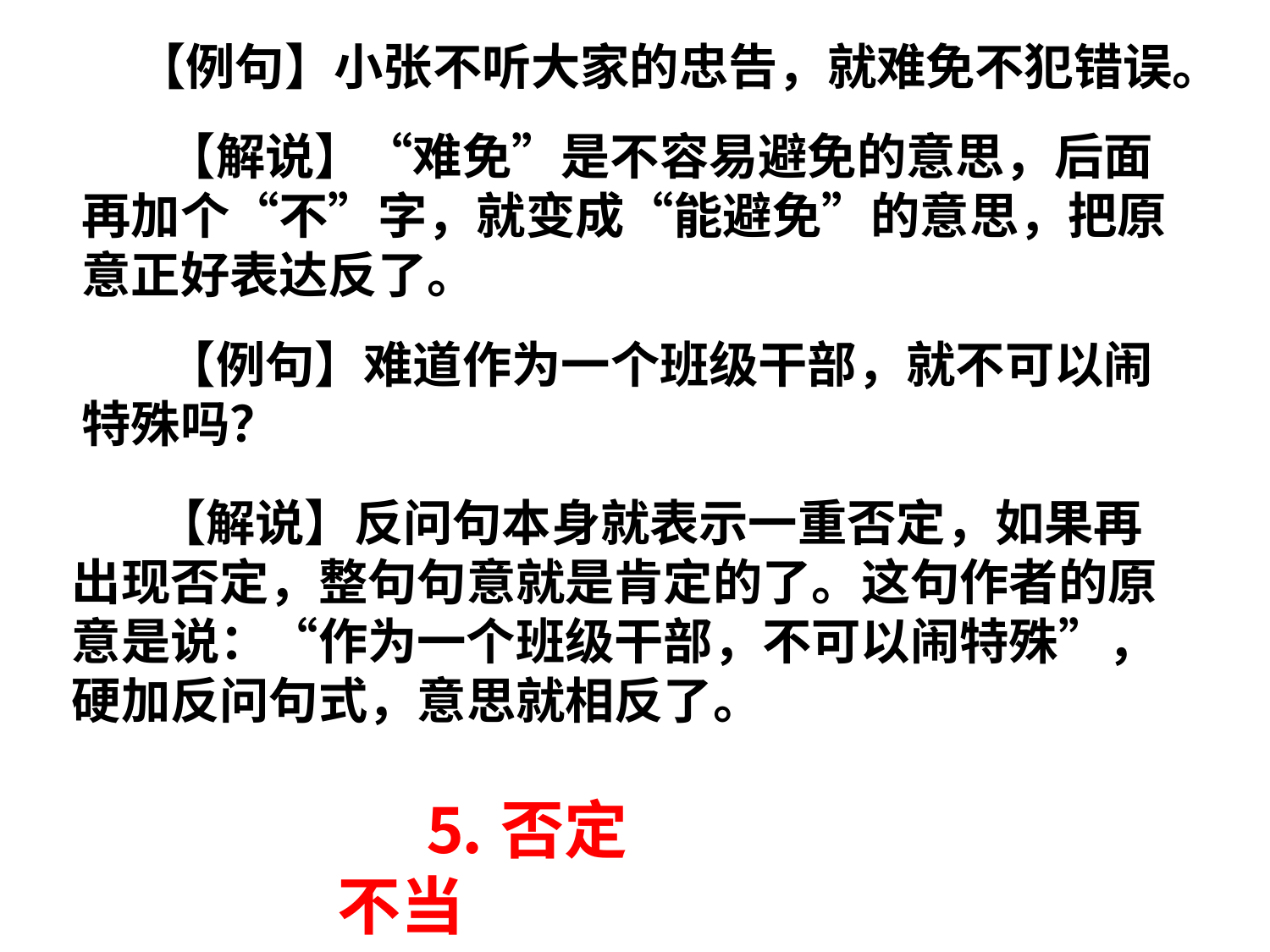

【例句】小张不听大家的忠告，就难免不犯错误。
【解说】“难免”是不容易避免的意思，后面再加个“不”字，就变成“能避免”的意思，把原意正好表达反了。
【例句】难道作为一个班级干部，就不可以闹特殊吗？
【解说】反问句本身就表示一重否定，如果再出现否定，整句句意就是肯定的了。这句作者的原意是说：“作为一个班级干部，不可以闹特殊”，硬加反问句式，意思就相反了。
⒌否定不当